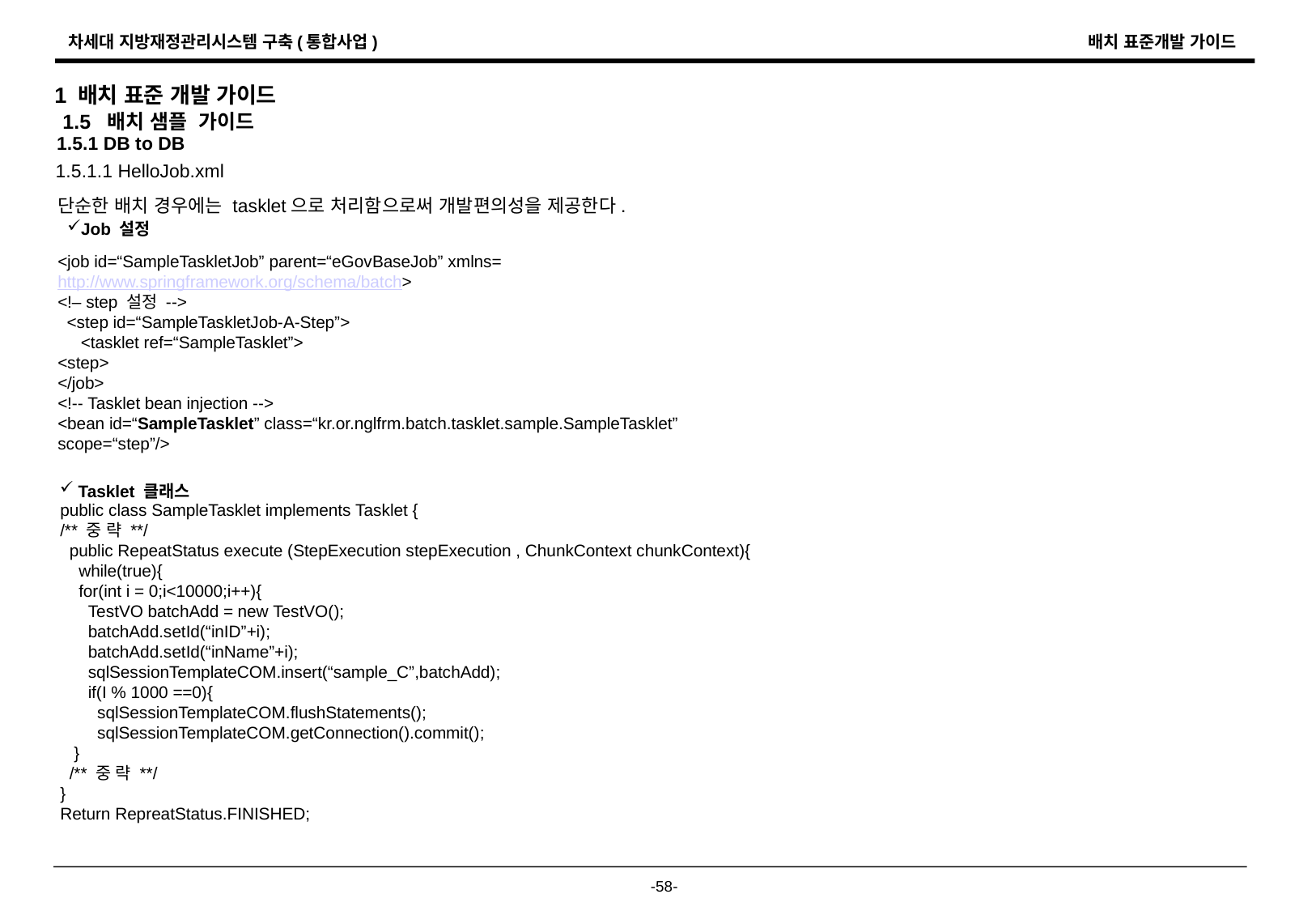

1 배치 표준 개발 가이드
1.5  배치 샘플  가이드
1.5.1 DB to DB
1.5.1.1 HelloJob.xml
단순한 배치 경우에는 tasklet으로 처리함으로써 개발편의성을 제공한다.
Job 설정
<job id=“SampleTaskletJob” parent=“eGovBaseJob” xmlns=http://www.springframework.org/schema/batch>
<!– step 설정 -->
  <step id=“SampleTaskletJob-A-Step”>
     <tasklet ref=“SampleTasklet”>
<step>
</job>
<!-- Tasklet bean injection -->
<bean id=“SampleTasklet” class=“kr.or.nglfrm.batch.tasklet.sample.SampleTasklet” scope=“step”/>
 Tasklet 클래스
public class SampleTasklet implements Tasklet {
/** 중 략 **/
  public RepeatStatus execute (StepExecution stepExecution , ChunkContext chunkContext){
    while(true){
    for(int i = 0;i<10000;i++){
      TestVO batchAdd = new TestVO();
      batchAdd.setId(“inID”+i);
      batchAdd.setId(“inName”+i);
      sqlSessionTemplateCOM.insert(“sample_C”,batchAdd);
      if(I % 1000 ==0){
        sqlSessionTemplateCOM.flushStatements();
        sqlSessionTemplateCOM.getConnection().commit();
   }
  /** 중 략 **/
}
Return RepreatStatus.FINISHED;